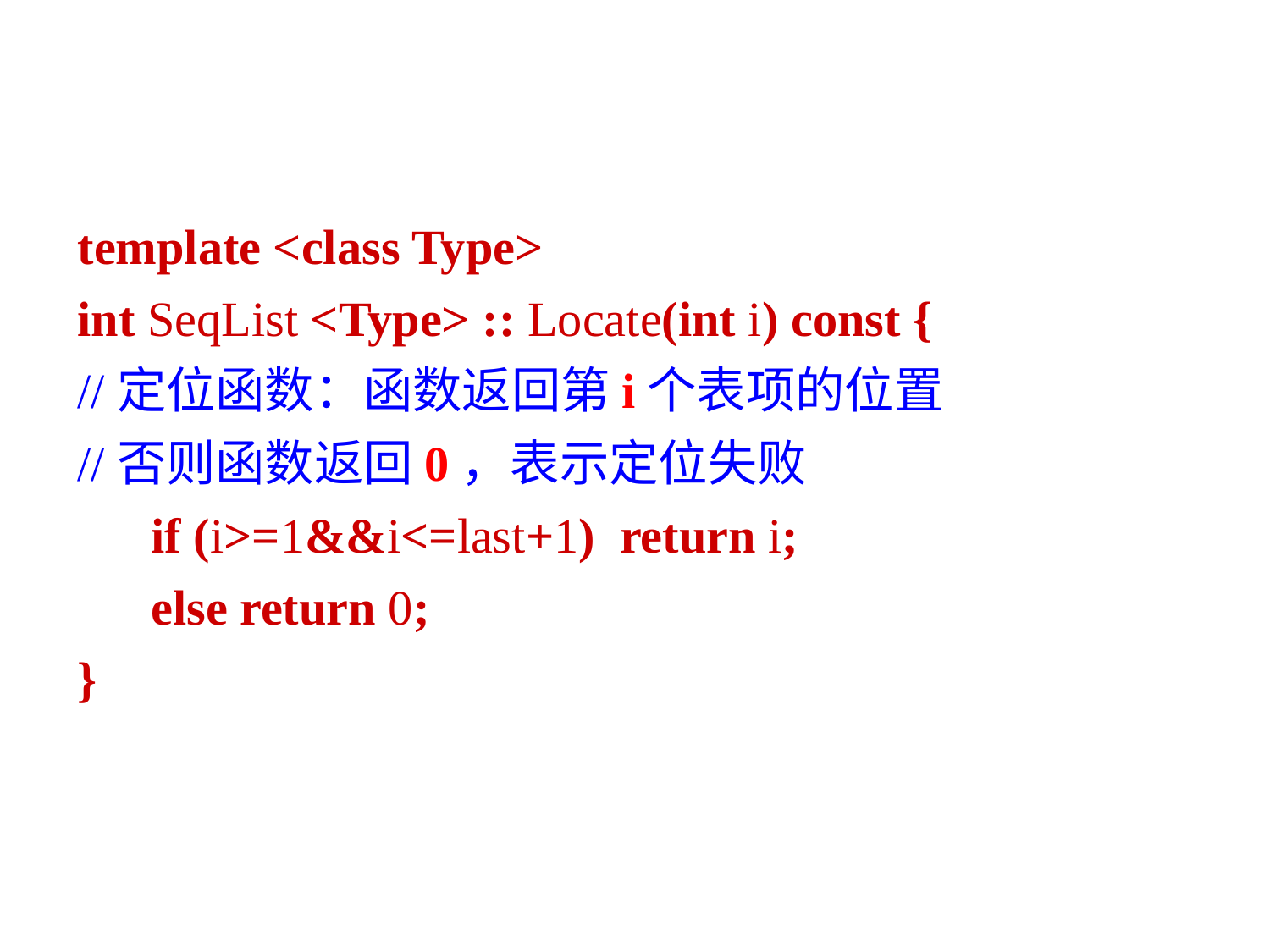

template <class Type>
int SeqList <Type> :: Locate(int i) const {
//定位函数：函数返回第i个表项的位置
//否则函数返回0，表示定位失败
      if (i>=1&&i<=last+1)  return i;
      else return 0;
}
58